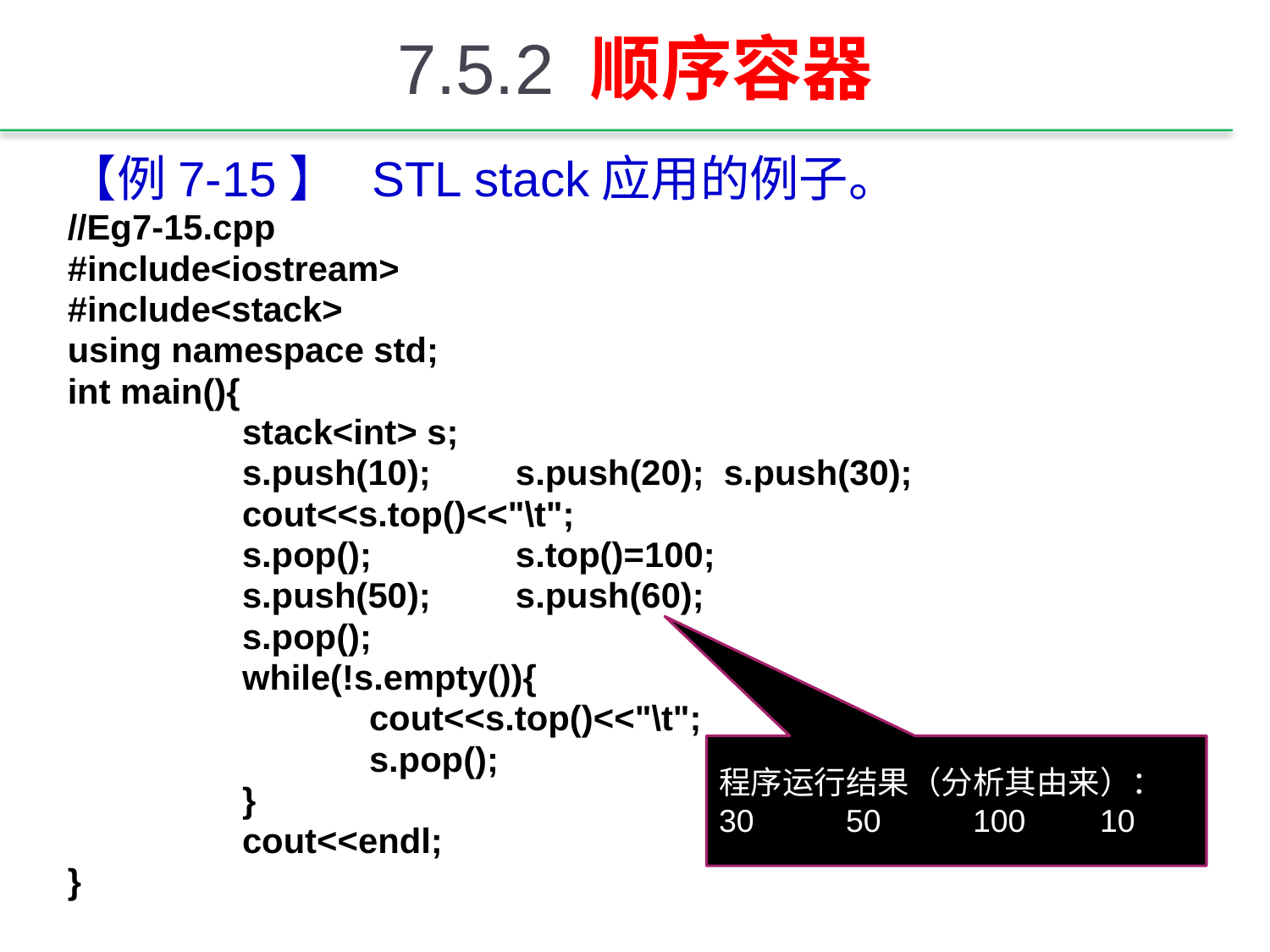

# 7.5.2 顺序容器
【例7-15】  STL stack应用的例子。
//Eg7-15.cpp
#include<iostream>
#include<stack>
using namespace std;
int main(){
		stack<int> s;
		s.push(10);	  s.push(20);  s.push(30);
		cout<<s.top()<<"\t";
		s.pop();  	  s.top()=100;
		s.push(50);	  s.push(60);
		s.pop();
		while(!s.empty()){
			cout<<s.top()<<"\t";
			s.pop();
		}
		cout<<endl;
}
程序运行结果（分析其由来）：
30	50	100	10